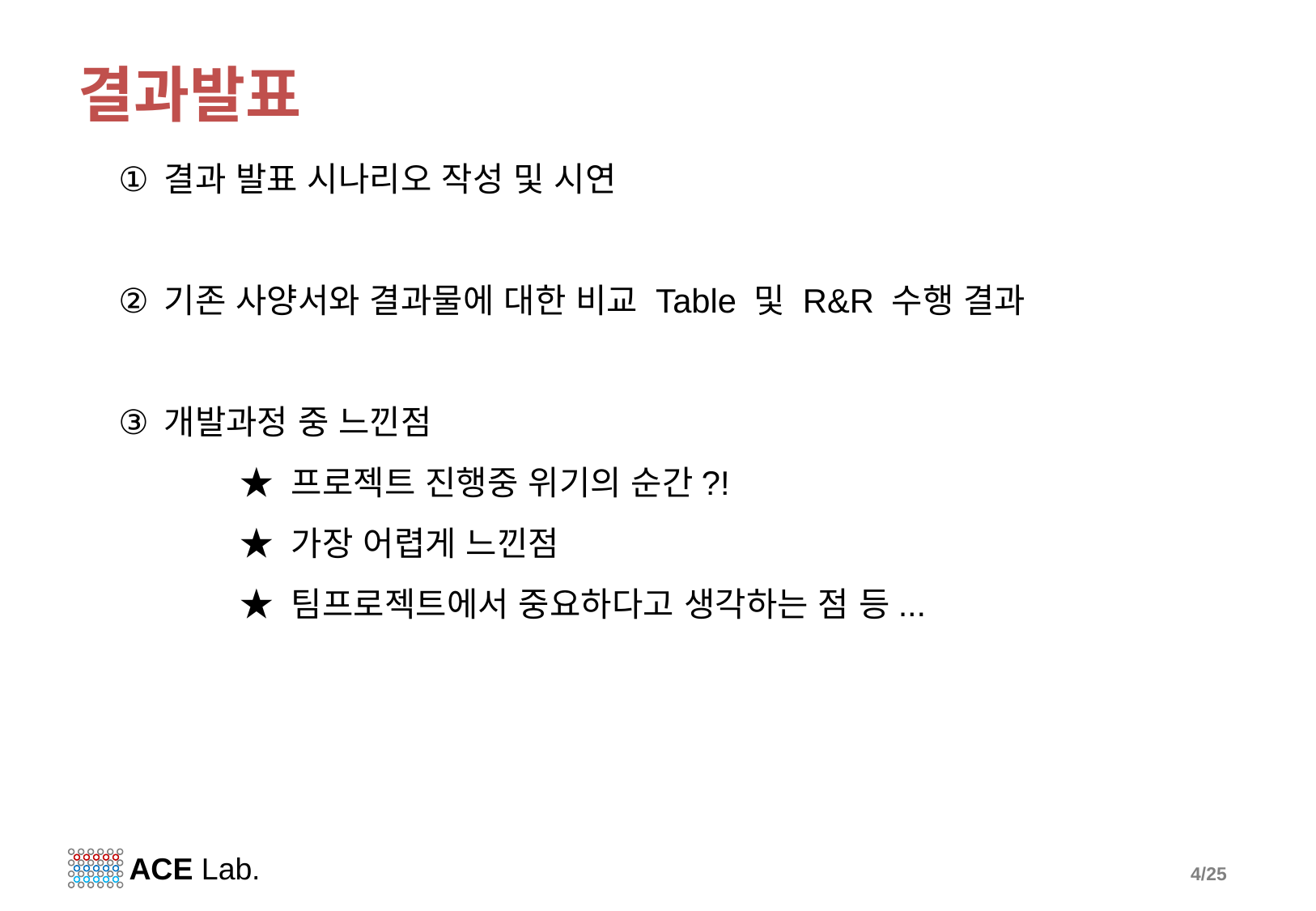

# 결과발표
결과 발표 시나리오 작성 및 시연

기존 사양서와 결과물에 대한 비교 Table 및 R&R 수행 결과
개발과정 중 느낀점
	★ 프로젝트 진행중 위기의 순간?!
	★ 가장 어렵게 느낀점
	★ 팀프로젝트에서 중요하다고 생각하는 점 등...